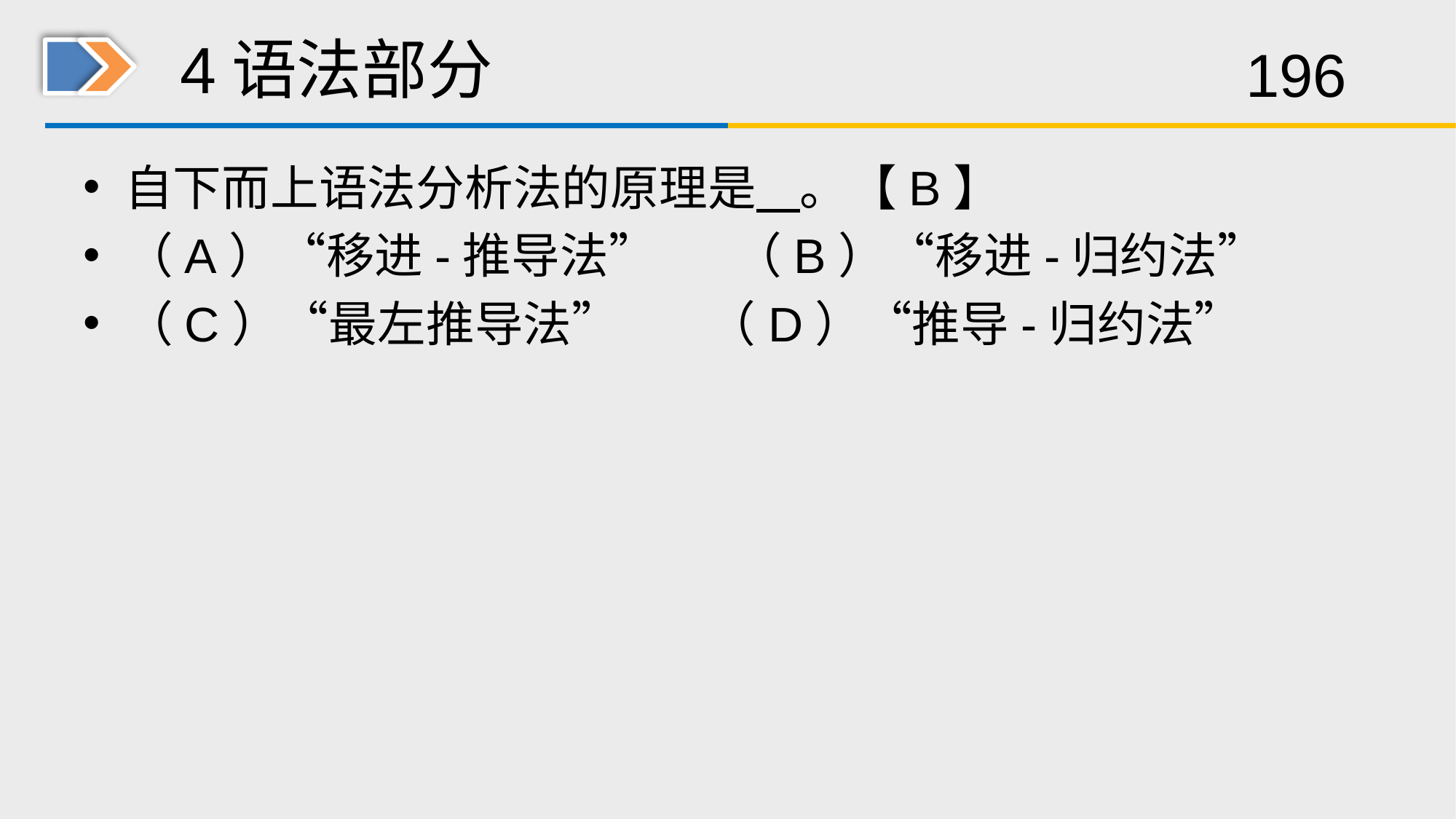

# 4语法部分
196
自下而上语法分析法的原理是    。【B】
（A）“移进-推导法”       （B）“移进-归约法”
（C）“最左推导法”        （D）“推导-归约法”